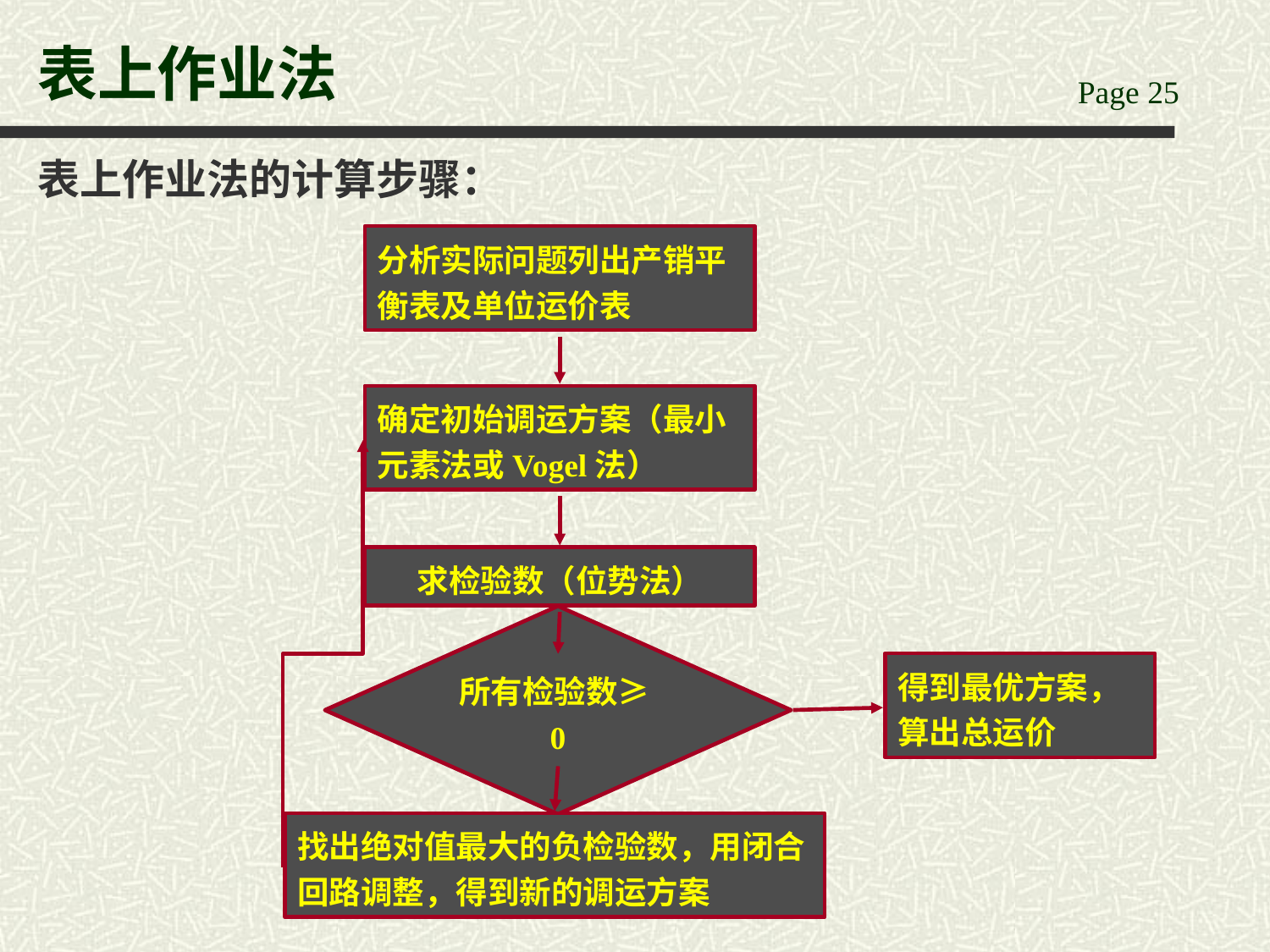

# 表上作业法
表上作业法的计算步骤：
分析实际问题列出产销平衡表及单位运价表
确定初始调运方案（最小元素法或Vogel法）
求检验数（位势法）
得到最优方案，算出总运价
所有检验数≥0
找出绝对值最大的负检验数，用闭合回路调整，得到新的调运方案